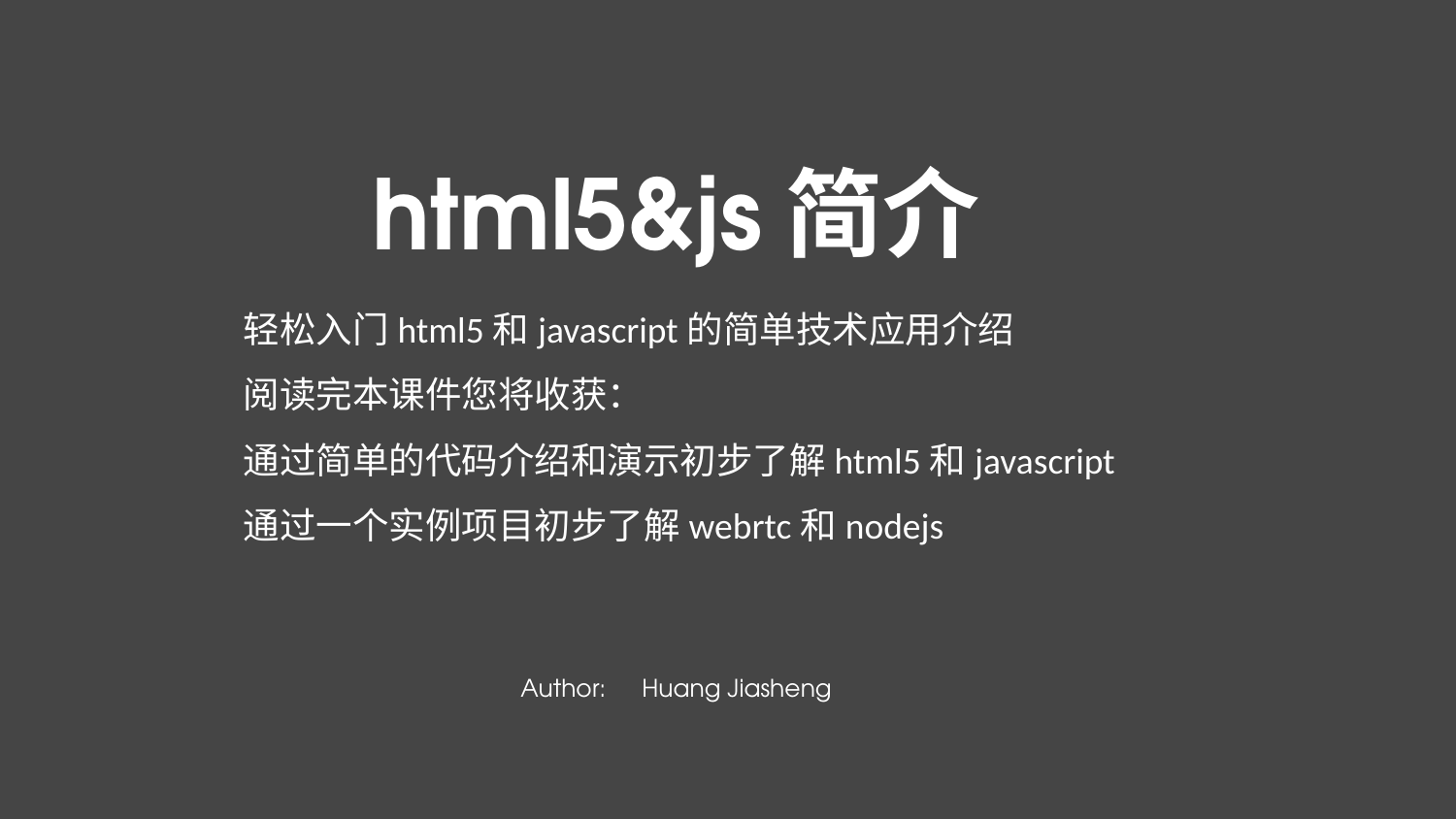

html5&js简介
轻松入门html5和javascript的简单技术应用介绍
阅读完本课件您将收获：
通过简单的代码介绍和演示初步了解html5和javascript
通过一个实例项目初步了解webrtc和nodejs

Author:　Huang Jiasheng